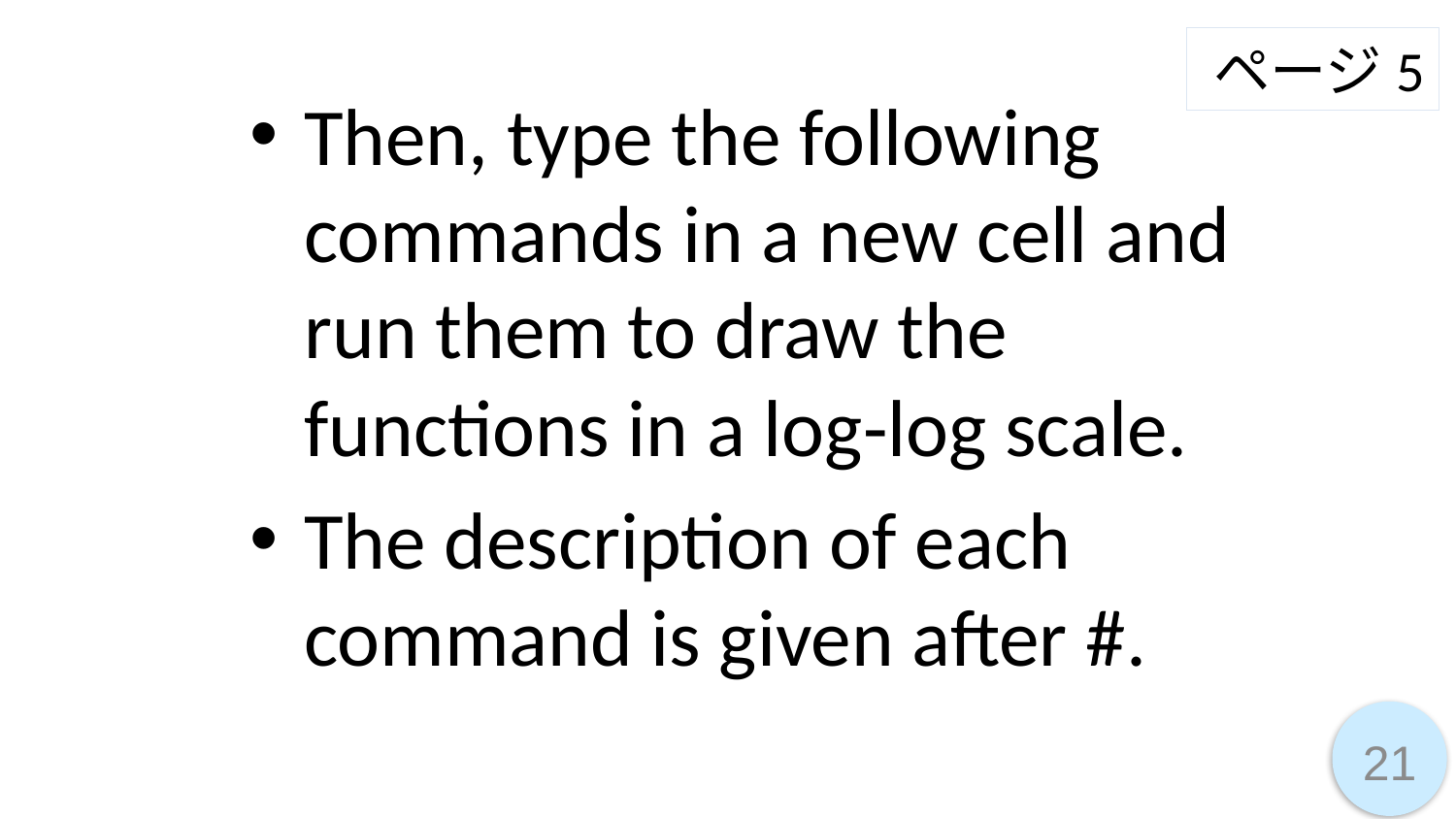

ページ5
Then, type the following commands in a new cell and run them to draw the functions in a log-log scale.
The description of each command is given after #.
21